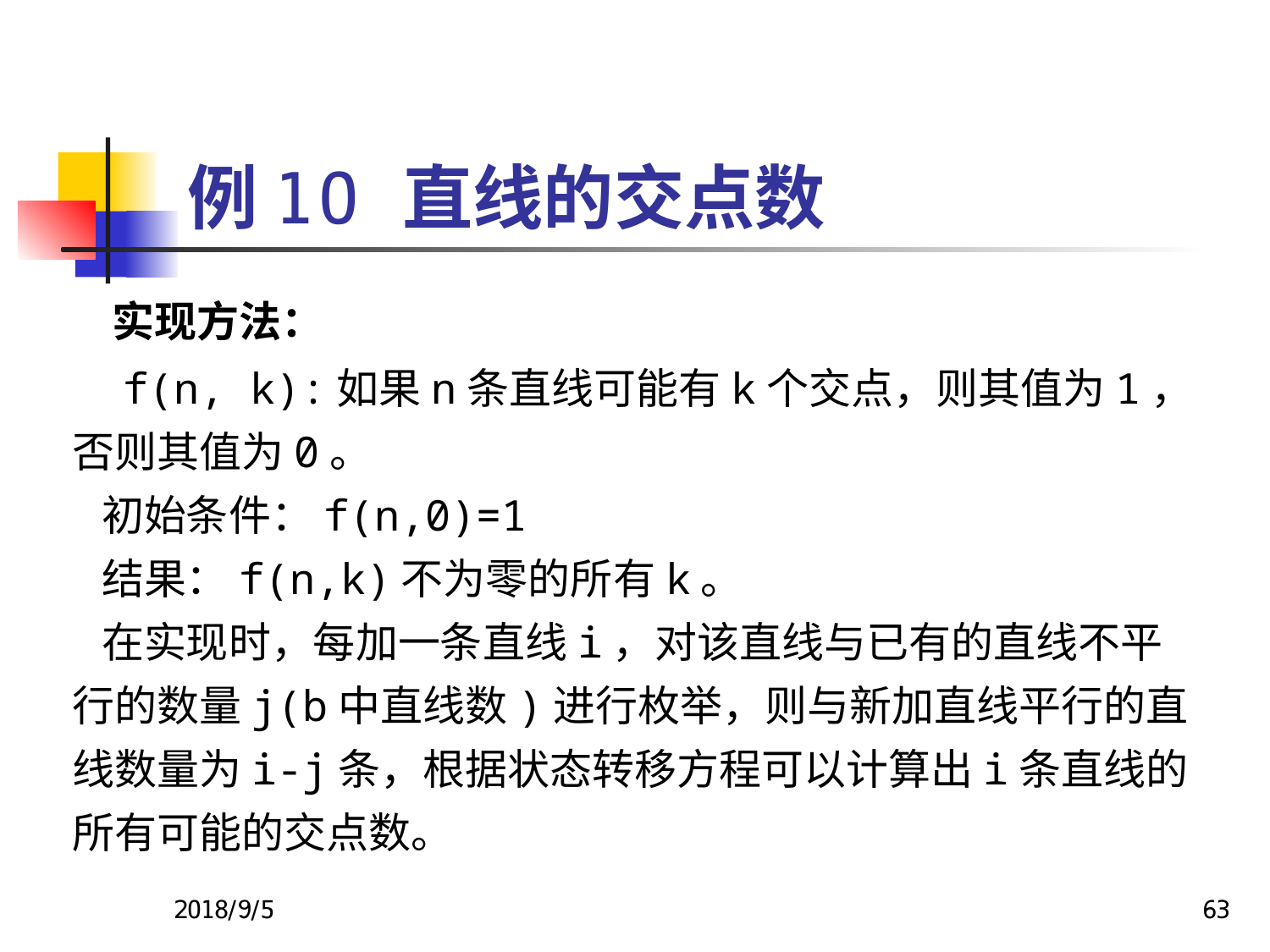

例10 直线的交点数
  实现方法：
  f(n, k):如果n条直线可能有k个交点，则其值为1，否则其值为0。
  初始条件：f(n,0)=1
  结果：f(n,k)不为零的所有k。
  在实现时，每加一条直线i，对该直线与已有的直线不平行的数量j(b中直线数)进行枚举，则与新加直线平行的直线数量为i-j条，根据状态转移方程可以计算出i条直线的所有可能的交点数。
2018/9/5
63